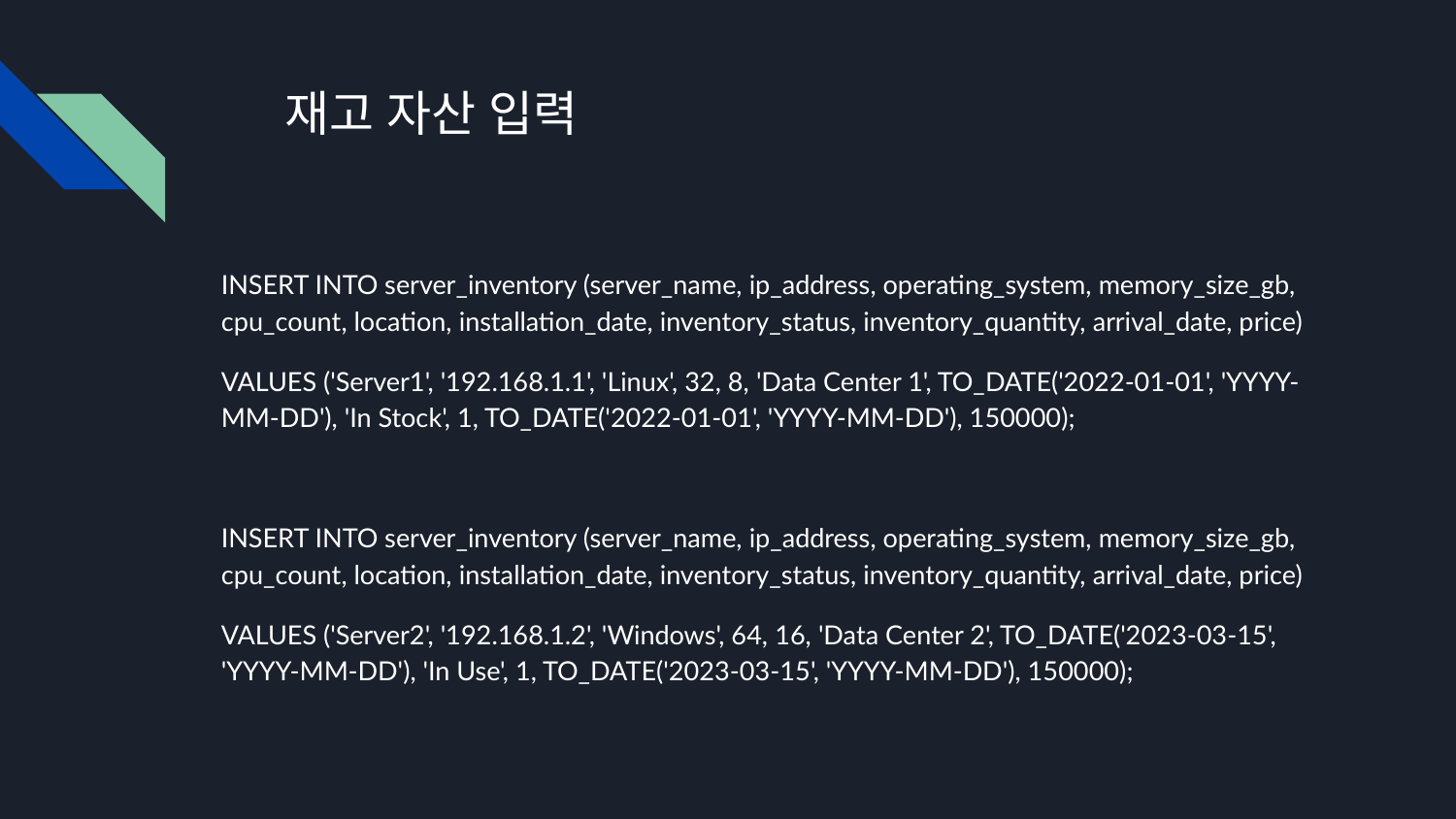

# 재고 자산 입력
INSERT INTO server_inventory (server_name, ip_address, operating_system, memory_size_gb, cpu_count, location, installation_date, inventory_status, inventory_quantity, arrival_date, price)
VALUES ('Server1', '192.168.1.1', 'Linux', 32, 8, 'Data Center 1', TO_DATE('2022-01-01', 'YYYY-MM-DD'), 'In Stock', 1, TO_DATE('2022-01-01', 'YYYY-MM-DD'), 150000);

INSERT INTO server_inventory (server_name, ip_address, operating_system, memory_size_gb, cpu_count, location, installation_date, inventory_status, inventory_quantity, arrival_date, price)
VALUES ('Server2', '192.168.1.2', 'Windows', 64, 16, 'Data Center 2', TO_DATE('2023-03-15', 'YYYY-MM-DD'), 'In Use', 1, TO_DATE('2023-03-15', 'YYYY-MM-DD'), 150000);